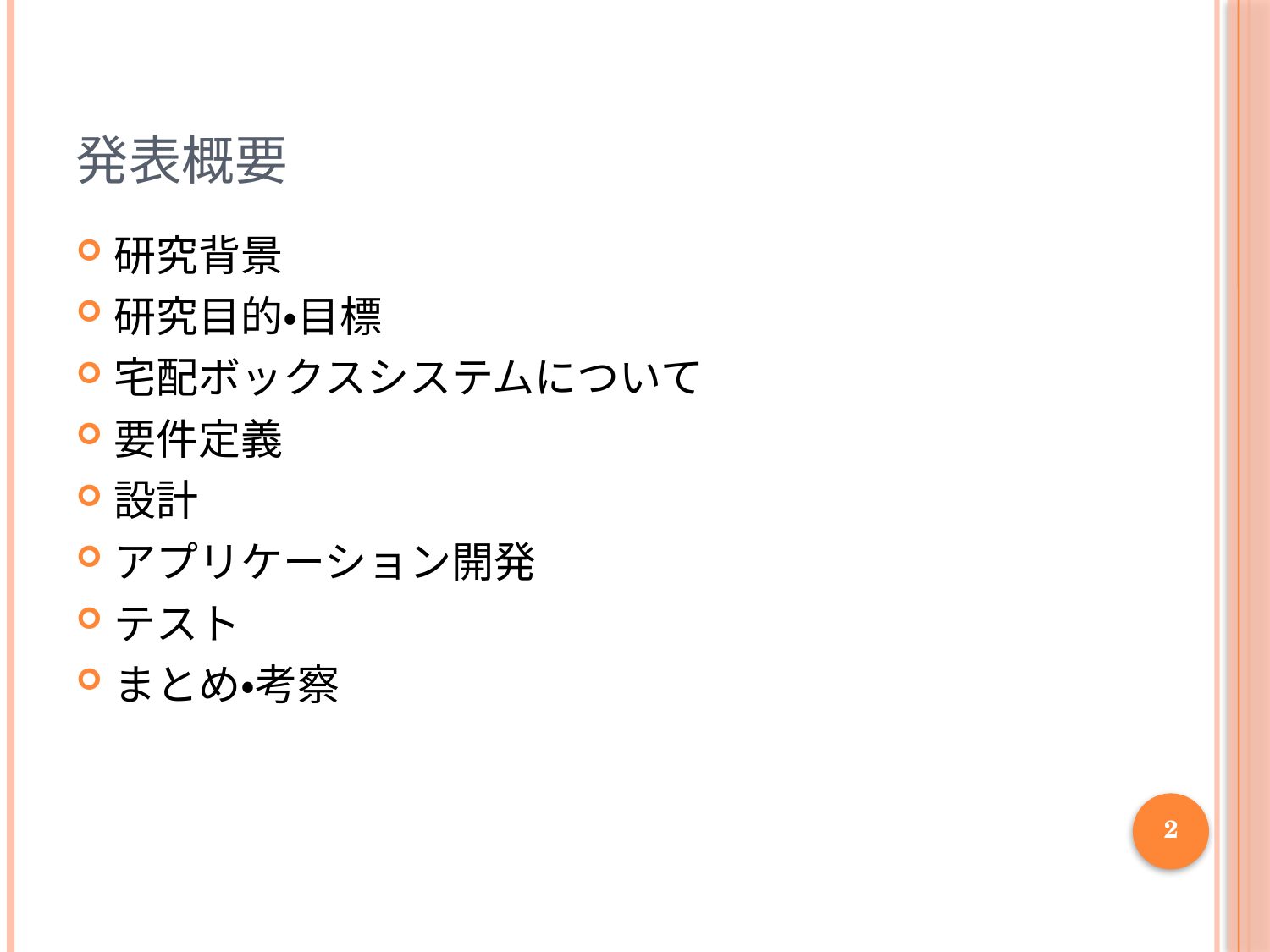

# 発表概要
研究背景
研究目的・目標
宅配ボックスシステムについて
要件定義
設計
アプリケーション開発
テスト
まとめ・考察

2